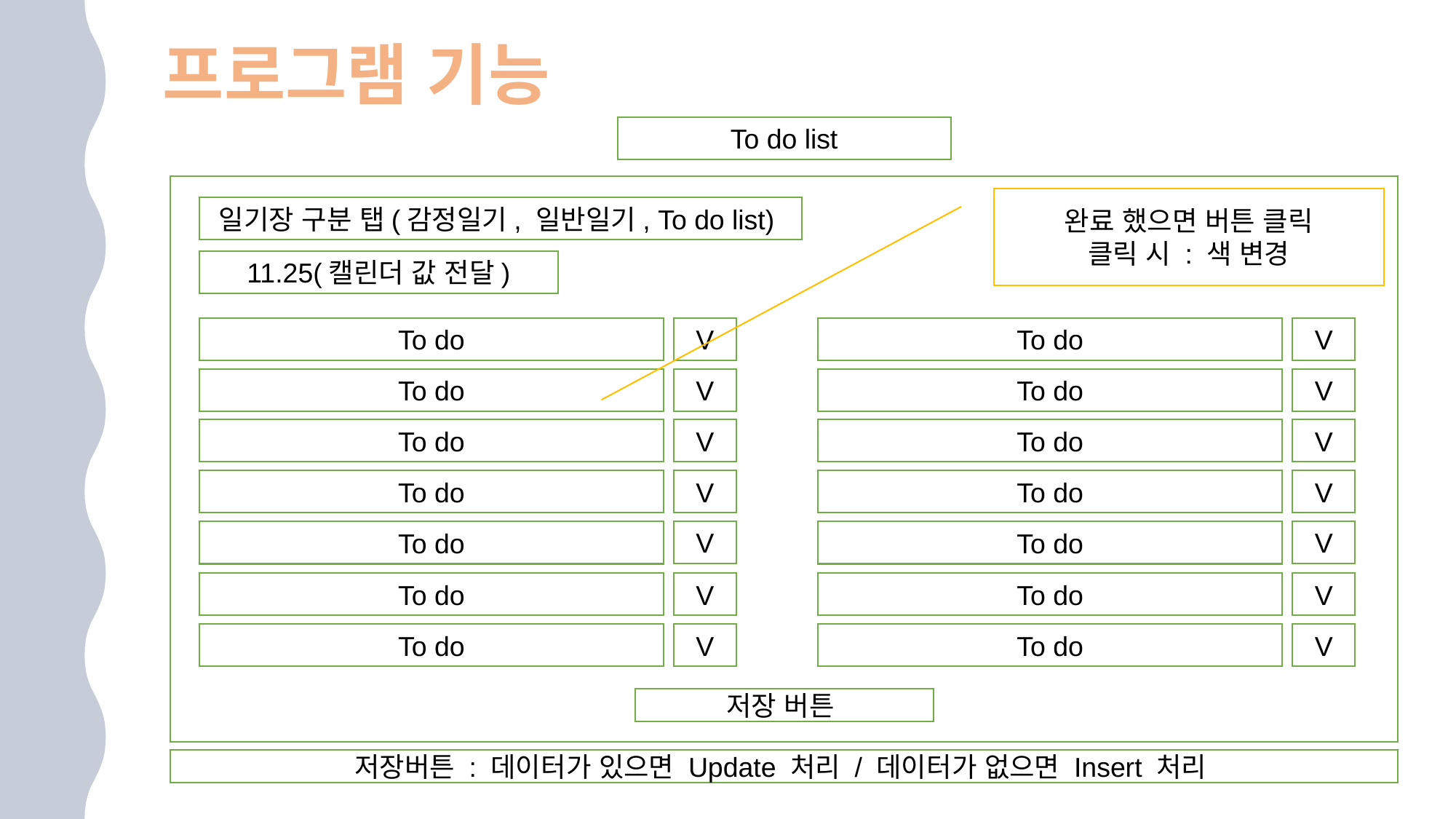

# 프로그램 기능
To do list

완료 했으면 버튼 클릭
클릭 시 : 색 변경
일기장 구분 탭(감정일기, 일반일기, To do list)
11.25(캘린더 값 전달)
To do
V
To do
V
To do
V
To do
V
To do
V
To do
V
To do
V
To do
V
V
V
To do
To do
To do
V
To do
V
V
V
To do
To do
저장 버튼
저장버튼 : 데이터가 있으면 Update 처리 / 데이터가 없으면 Insert 처리